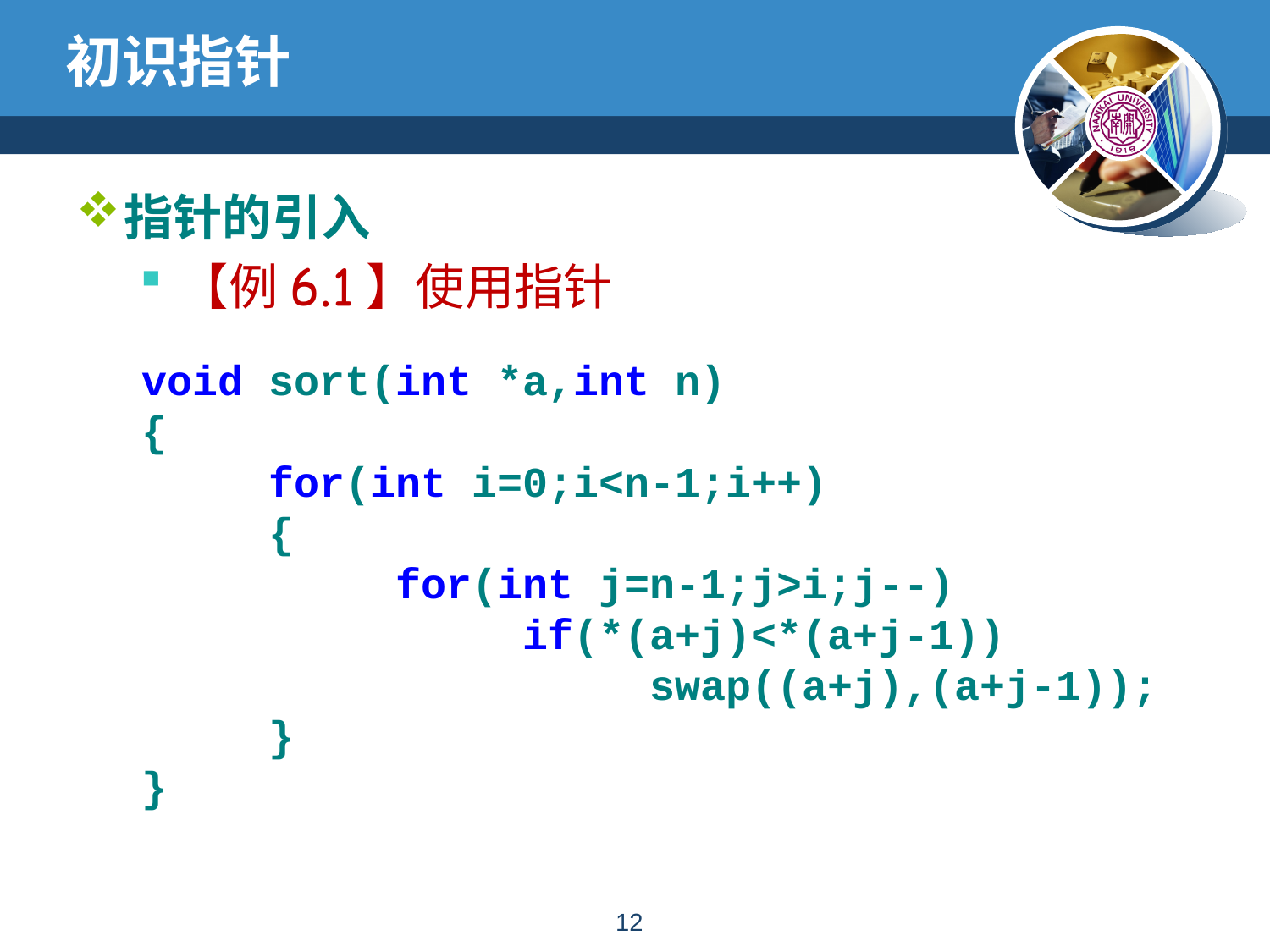

# 初识指针
指针的引入
【例6.1】使用指针

void sort(int *a,int n)
{
	for(int i=0;i<n-1;i++)
	{
		for(int j=n-1;j>i;j--)
			if(*(a+j)<*(a+j-1))
				swap((a+j),(a+j-1));
	}
}
12